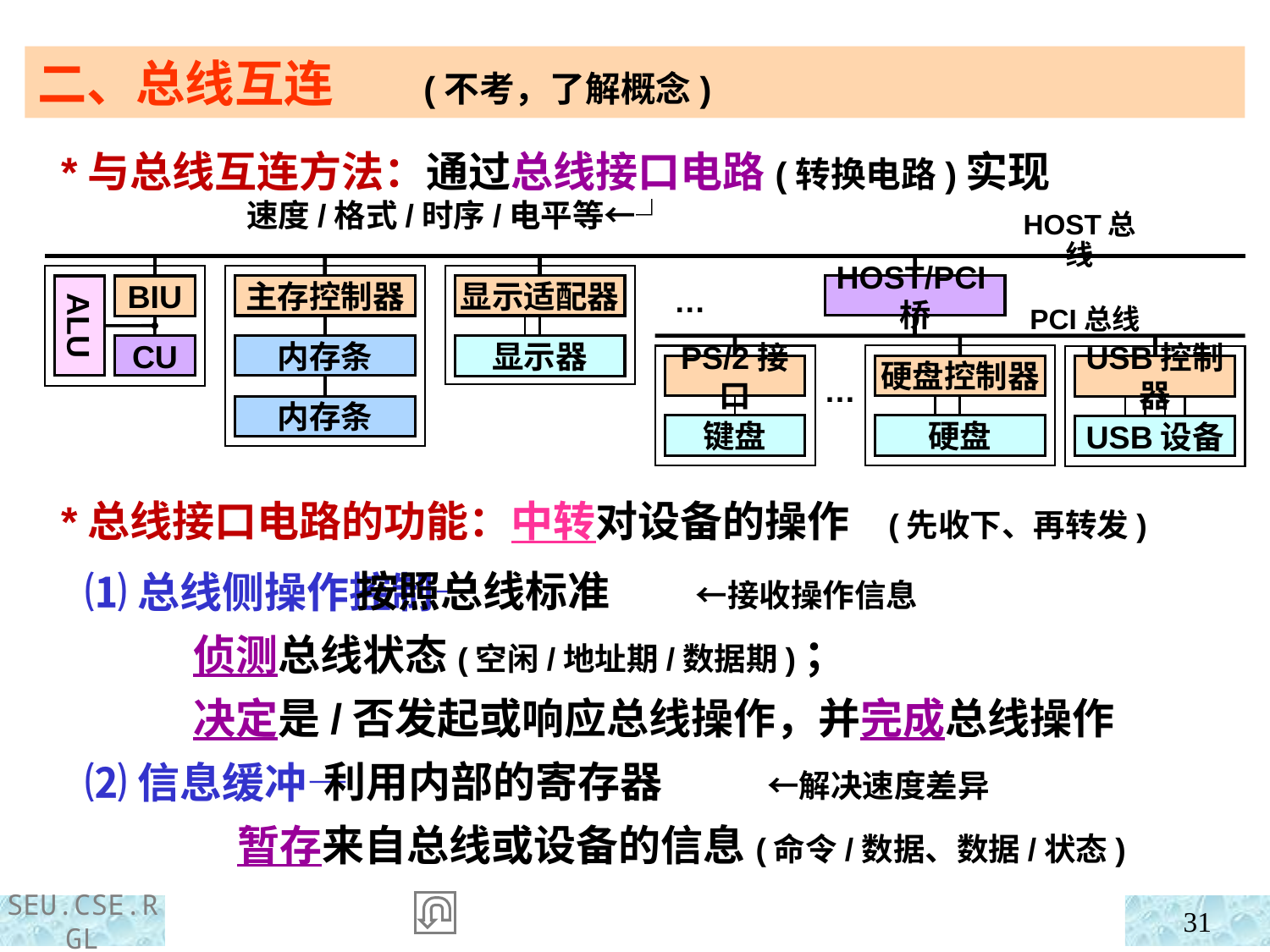

二、总线互连       (不考，了解概念)
  *与总线互连方法：通过总线接口电路(转换电路)实现
                            速度/格式/时序/电平等←┘
HOST总线

HOST/PCI桥
ALU
BIU
主存控制器
显示适配器
…
PCI总线
显示器
CU
内存条

硬盘控制器
PS/2接口
USB控制器
…
内存条
键盘
硬盘
USB设备
  *总线接口电路的功能：中转对设备的操作   (先收下、再转发)
                按照总线标准         ←接收操作信息
侦测总线状态(空闲/地址期/数据期)；
决定是/否发起或响应总线操作，并完成总线操作
     ⑴总线侧操作控制—

     ⑵信息缓冲—
        利用内部的寄存器           ←解决速度差异
暂存来自总线或设备的信息(命令/数据、数据/状态)

31